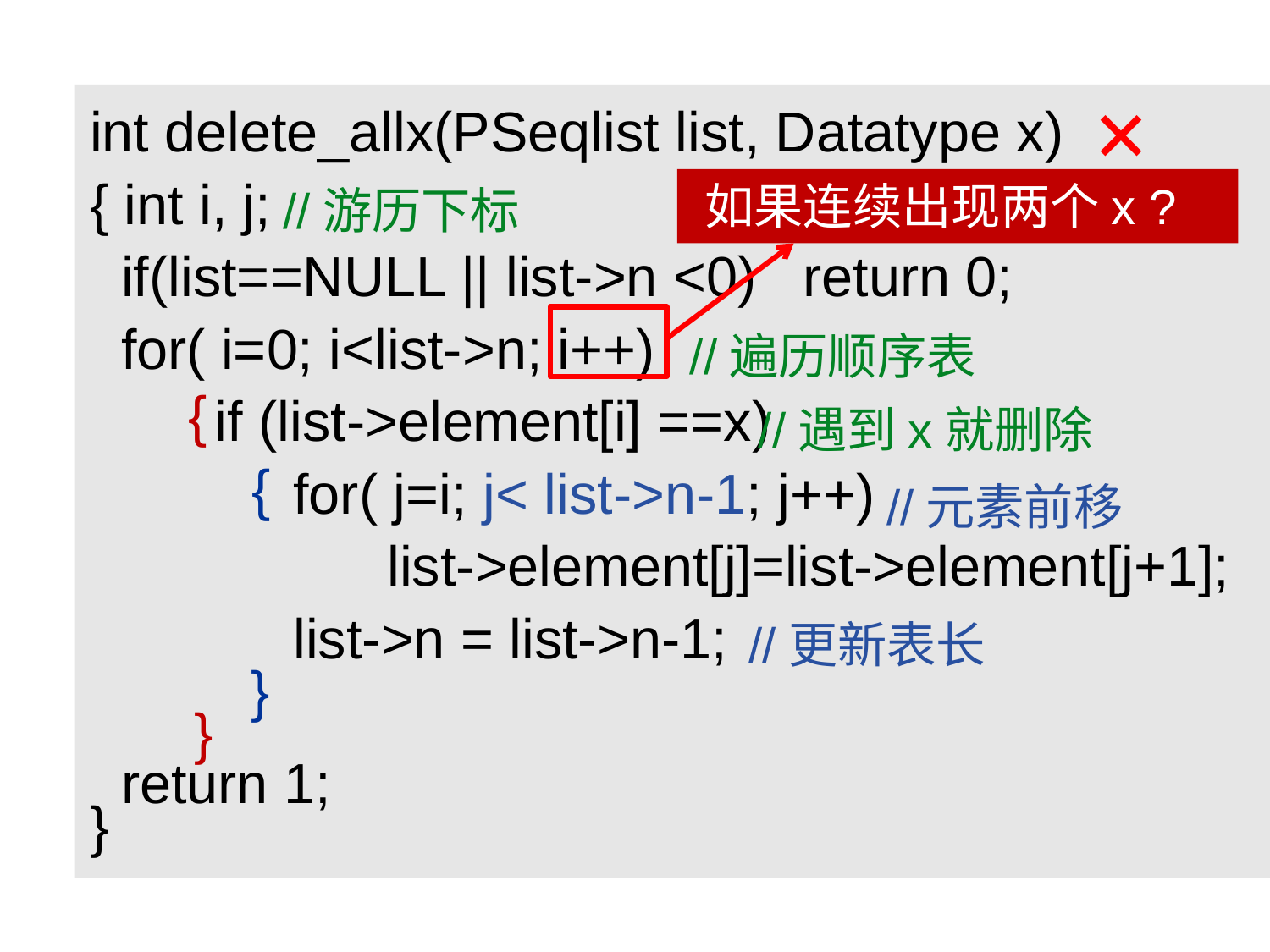

×
 int delete_allx(PSeqlist list, Datatype x)
 { int i, j;
   if(list==NULL || list->n <0)   return 0;
   for( i=0; i<list->n; i++)
         if (list->element[i] ==x)
              for( j=i; j< list->n-1; j++)
                    list->element[j]=list->element[j+1];
              list->n = list->n-1;

   return 1;
 }
//游历下标
如果连续出现两个x ?
//遍历顺序表

        {
//遇到x就删除
            {
//元素前移
//更新表长
            }
       }